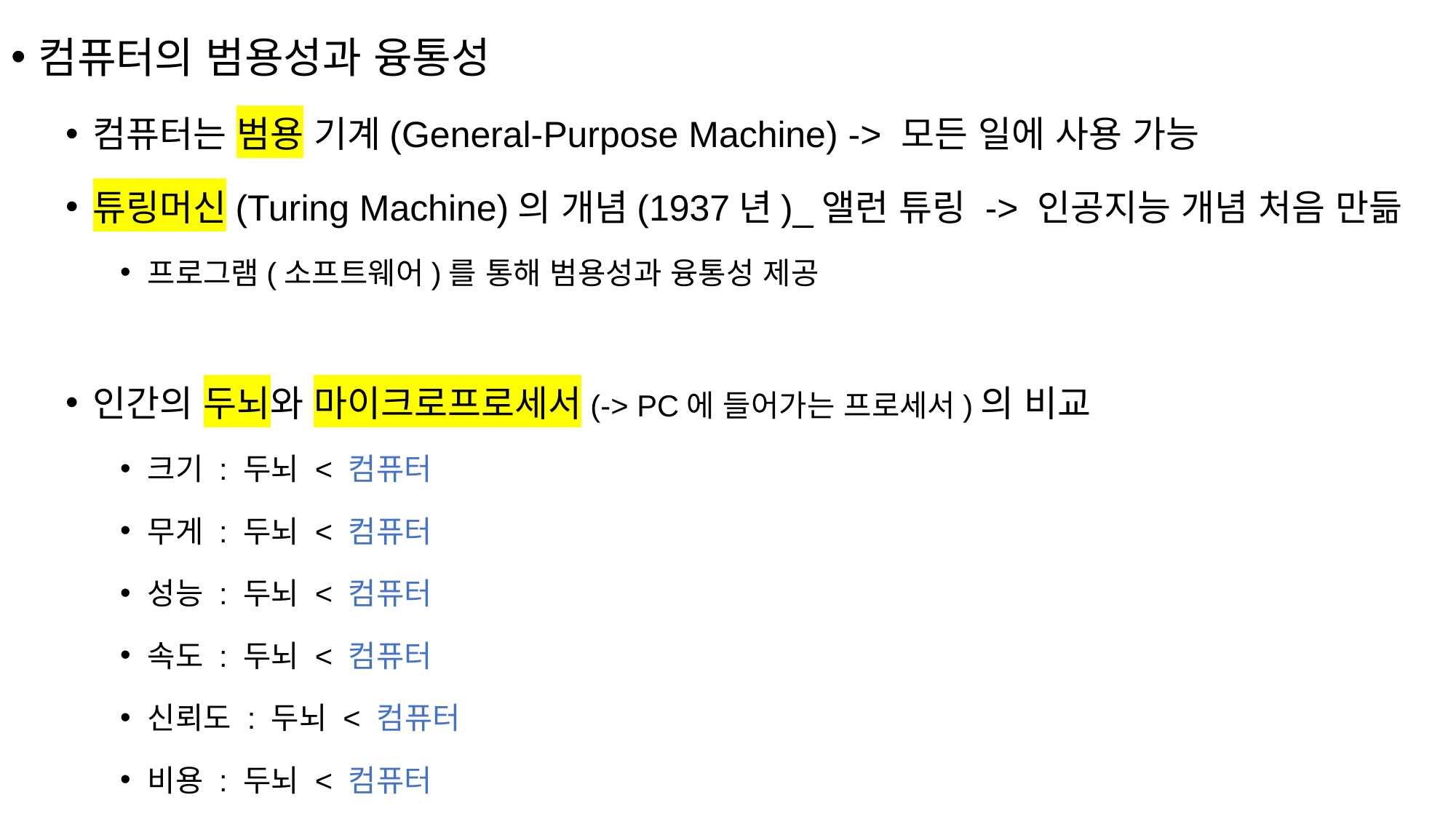

컴퓨터의 범용성과 융통성
컴퓨터는 범용 기계(General-Purpose Machine) -> 모든 일에 사용 가능
튜링머신(Turing Machine)의 개념(1937년)_앨런 튜링 -> 인공지능 개념 처음 만듦
프로그램(소프트웨어)를 통해 범용성과 융통성 제공

인간의 두뇌와 마이크로프로세서(-> PC에 들어가는 프로세서)의 비교
크기 : 두뇌 < 컴퓨터
무게 : 두뇌 < 컴퓨터
성능 : 두뇌 < 컴퓨터
속도 : 두뇌 < 컴퓨터
신뢰도 : 두뇌 < 컴퓨터
비용 : 두뇌 < 컴퓨터